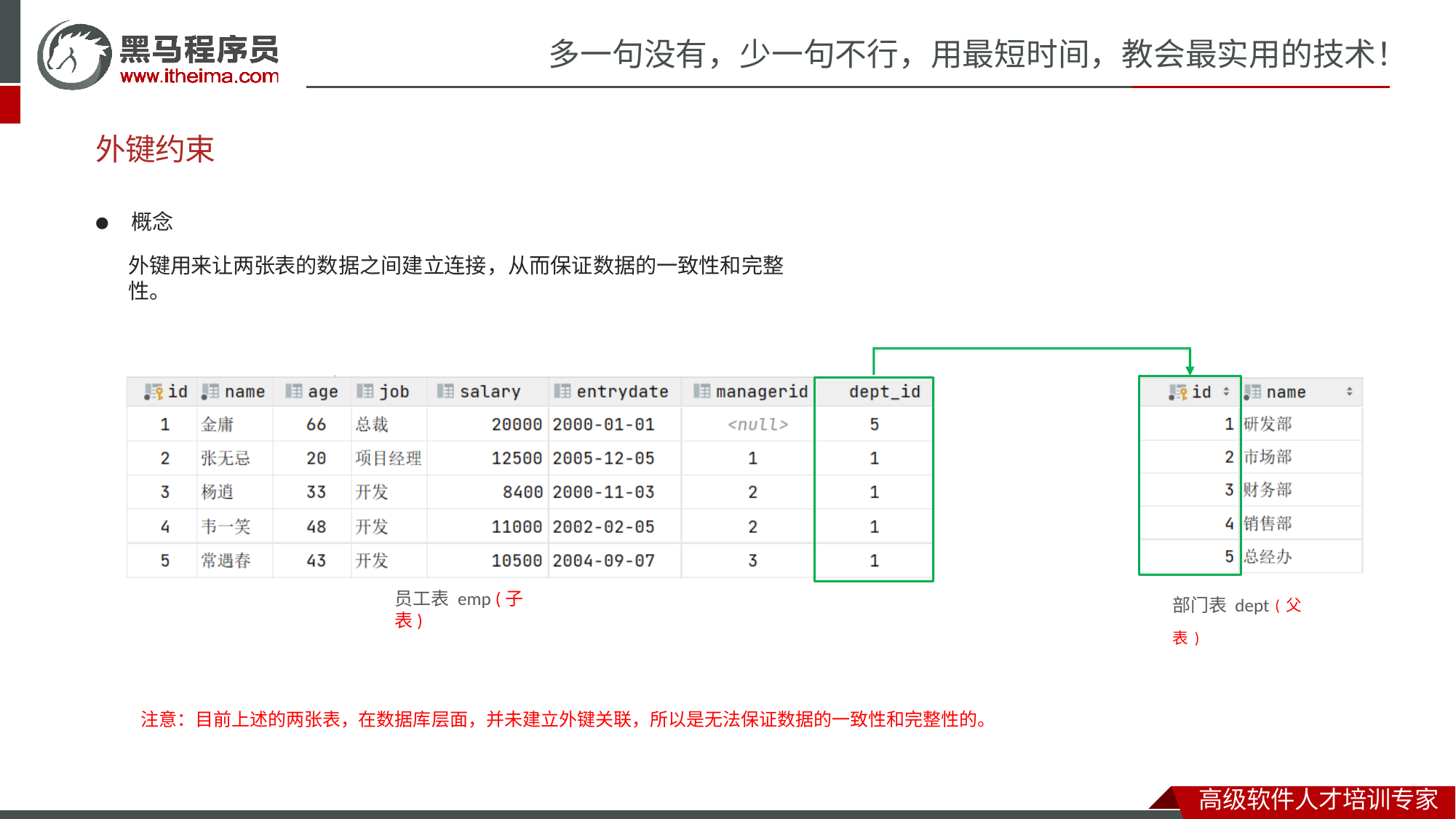

# 多一句没有，少一句不行，用最短时间，教会最实用的技术！

外键约束

⚫	概念
外键用来让两张表的数据之间建立连接，从而保证数据的一致性和完整性。

部门表 dept (父表)
员工表emp (子表)
注意：目前上述的两张表，在数据库层面，并未建立外键关联，所以是无法保证数据的一致性和完整性的。
高级软件人才培训专家